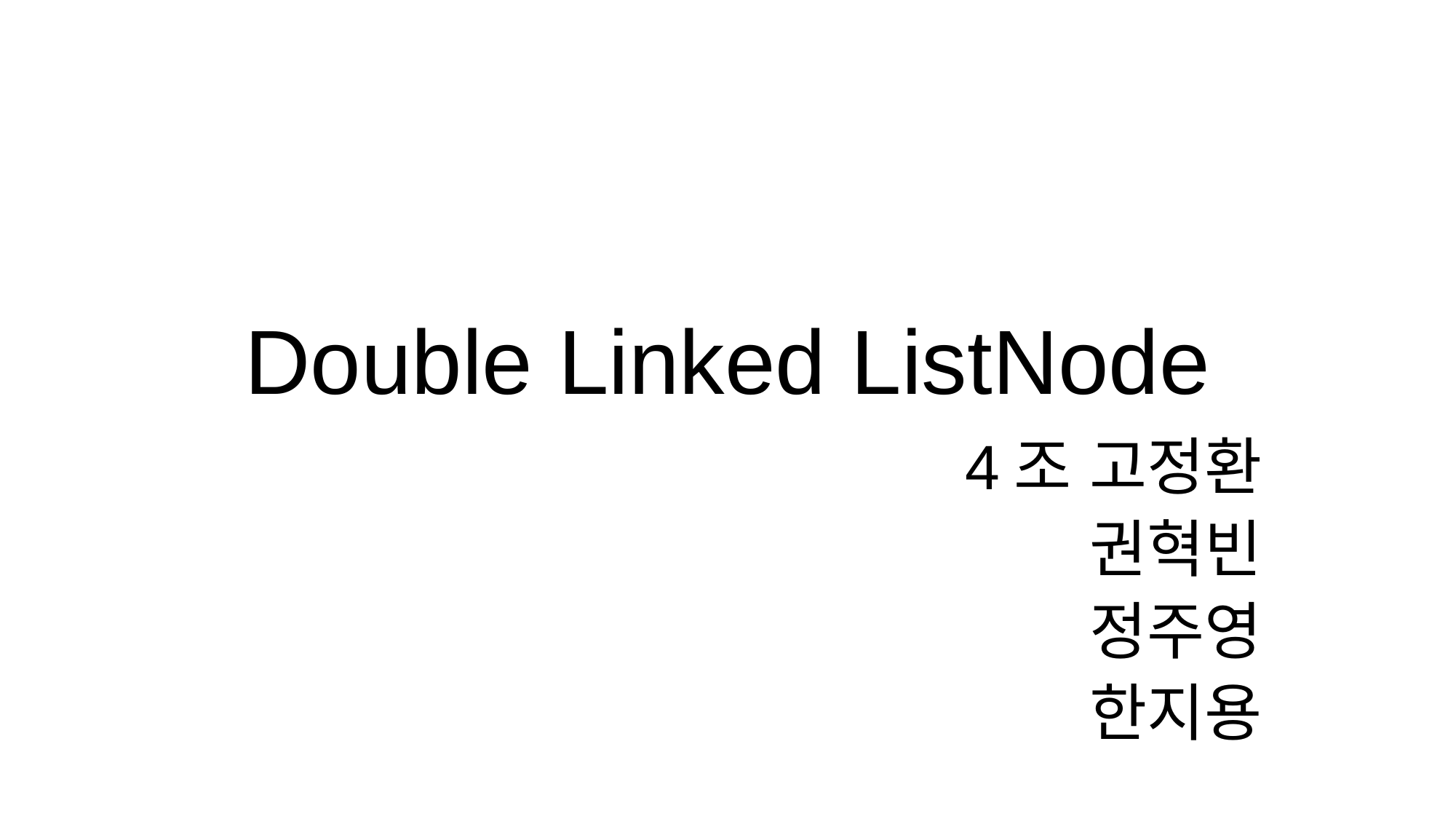

# Double Linked ListNode
4조 고정환
권혁빈
정주영
한지용